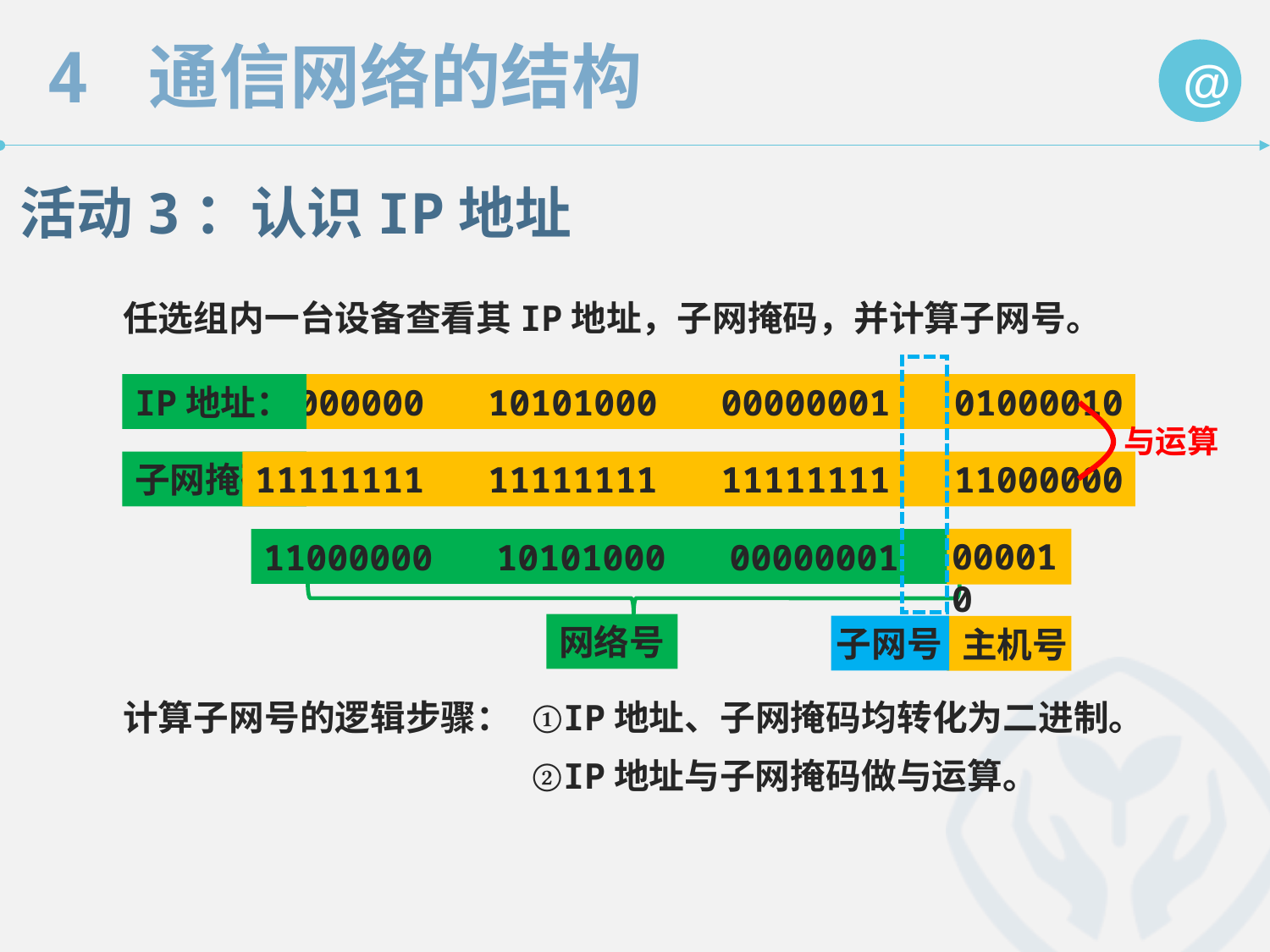

活动3：认识IP地址
　　任选组内一台设备查看其IP地址，子网掩码，并计算子网号。

子网号
IP地址：
11000000   10101000   00000001   01000010

与运算
子网掩码：
11111111   11111111   11111111   11000000
000010
主机号

11000000   10101000   00000001   01
网络号
　　计算子网号的逻辑步骤：
①IP地址、子网掩码均转化为二进制。
②IP地址与子网掩码做与运算。